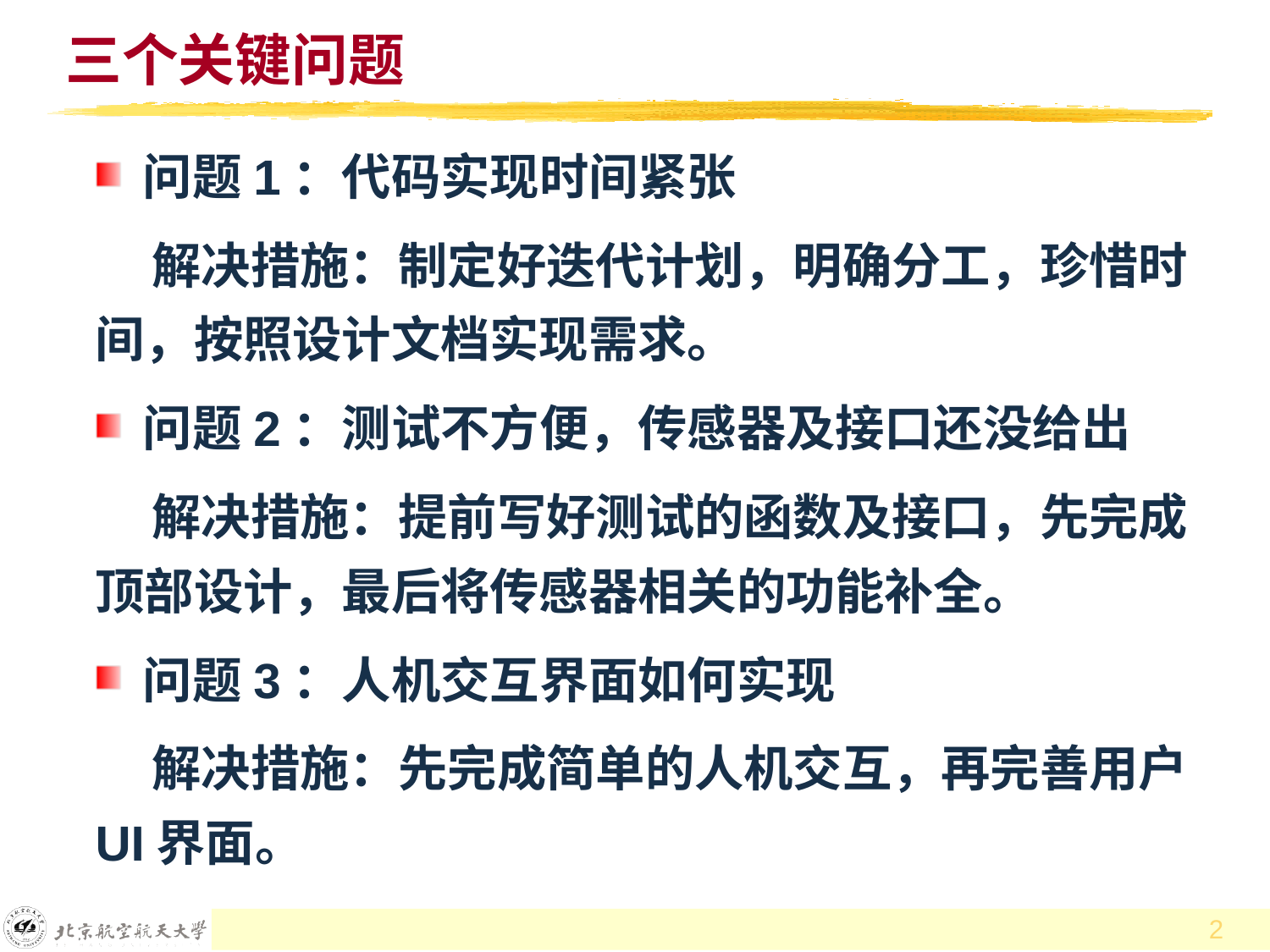

# 三个关键问题
问题1：代码实现时间紧张
    解决措施：制定好迭代计划，明确分工，珍惜时间，按照设计文档实现需求。
问题2：测试不方便，传感器及接口还没给出
    解决措施：提前写好测试的函数及接口，先完成顶部设计，最后将传感器相关的功能补全。
问题3：人机交互界面如何实现
    解决措施：先完成简单的人机交互，再完善用户UI界面。